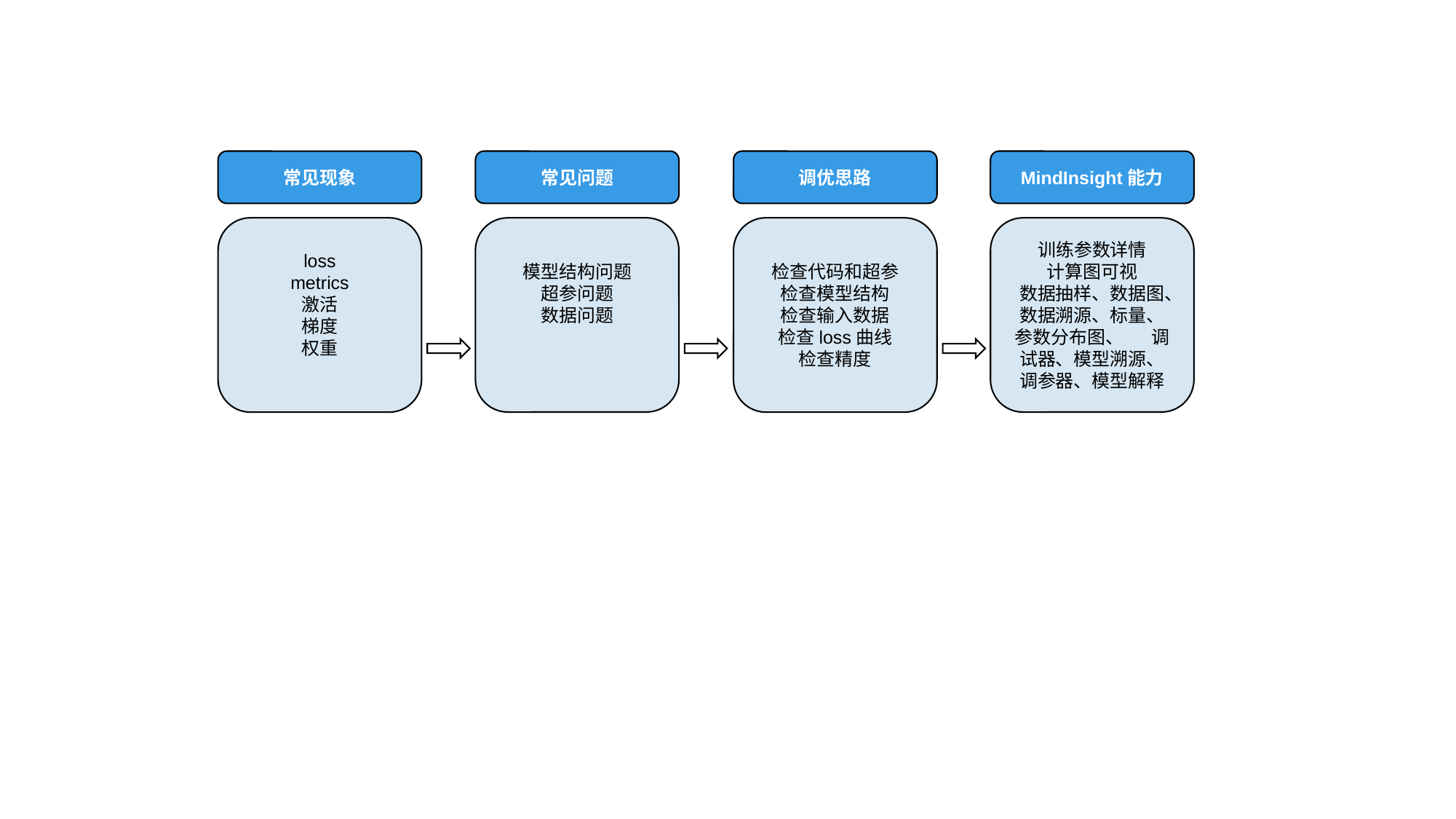

常见现象
常见问题
调优思路
MindInsight能力
loss
metrics
激活
梯度
权重

模型结构问题
超参问题
数据问题

检查代码和超参
检查模型结构
检查输入数据
检查loss曲线
检查精度
训练参数详情
计算图可视
数据抽样、数据图、数据溯源、标量、参数分布图、       调试器、模型溯源、调参器、模型解释